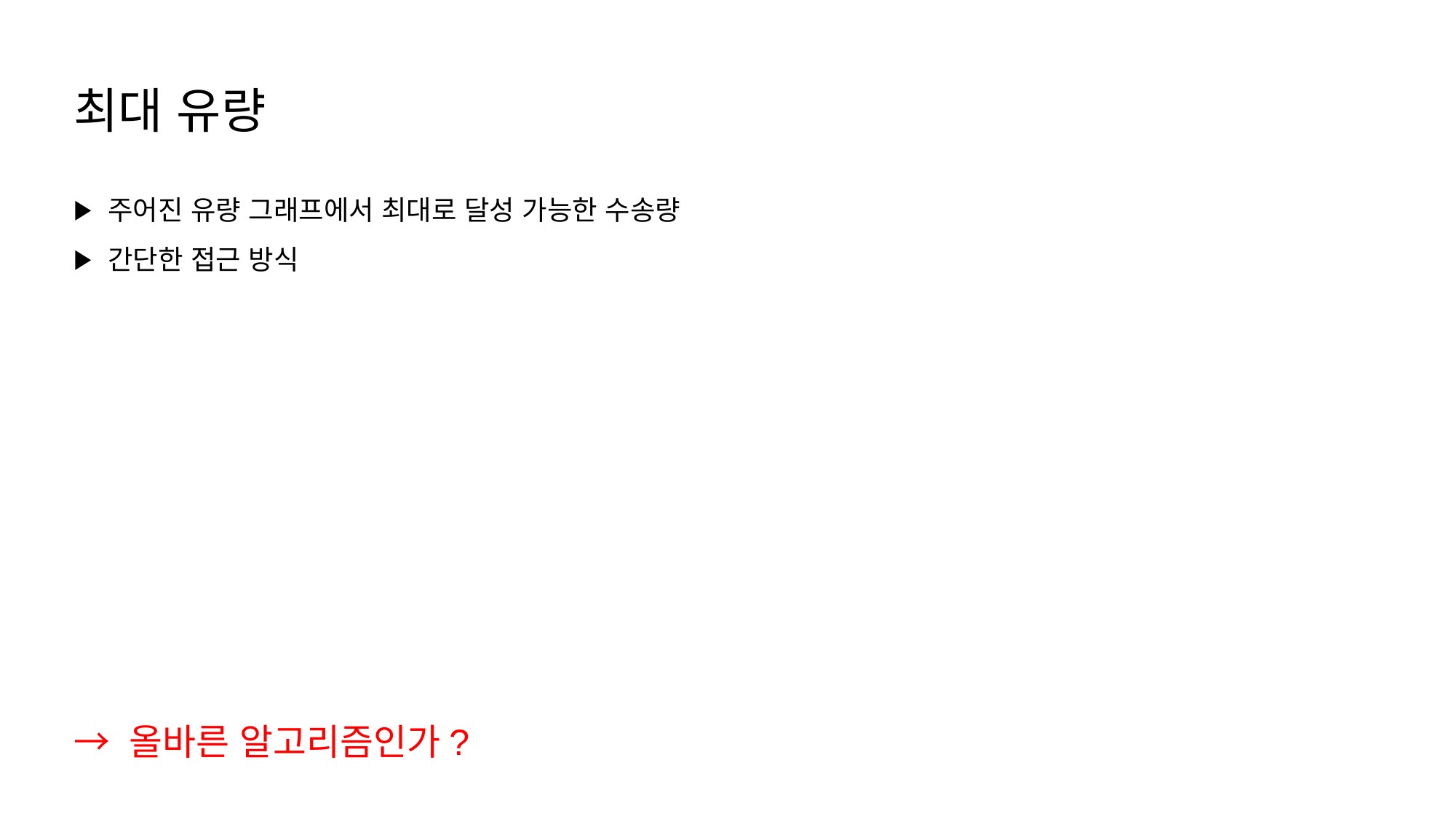

최대 유량
주어진 유량 그래프에서 최대로 달성 가능한 수송량
간단한 접근 방식
→ 올바른 알고리즘인가?